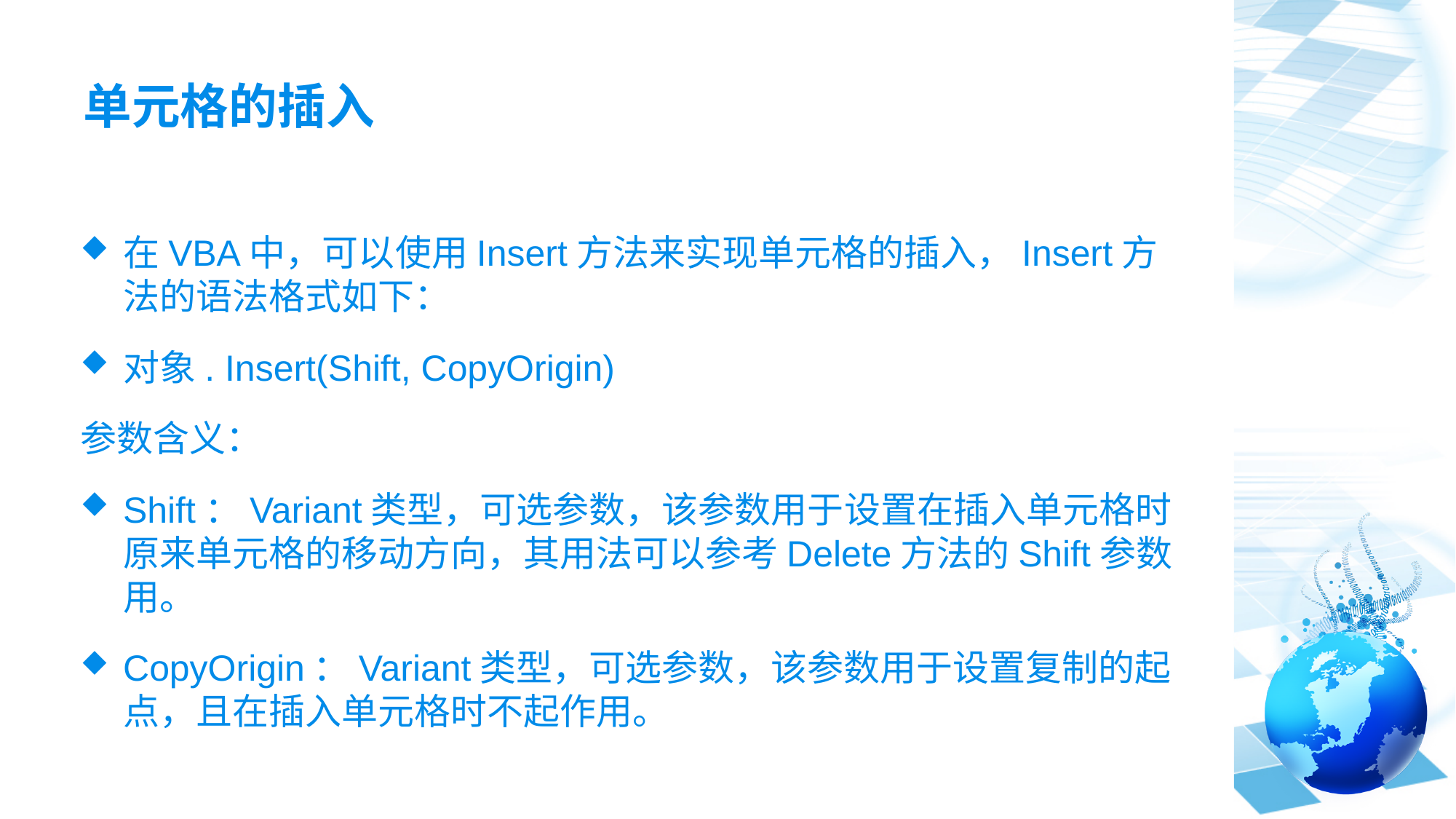

# 单元格的插入

在VBA中，可以使用Insert方法来实现单元格的插入，Insert方法的语法格式如下：
对象. Insert(Shift, CopyOrigin)
参数含义：
Shift：Variant类型，可选参数，该参数用于设置在插入单元格时原来单元格的移动方向，其用法可以参考Delete方法的Shift参数用。
CopyOrigin：Variant类型，可选参数，该参数用于设置复制的起点，且在插入单元格时不起作用。